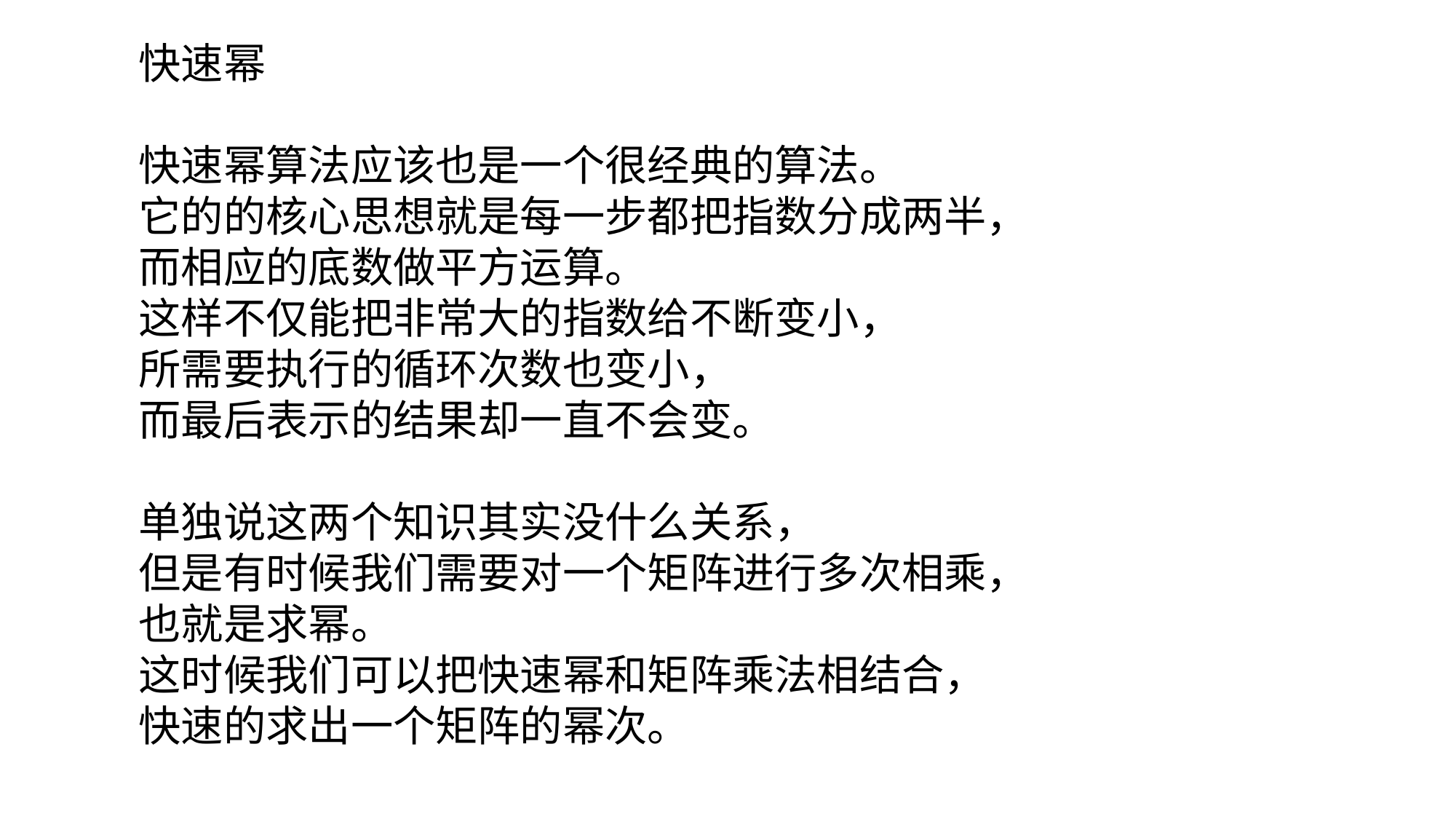

快速幂

快速幂算法应该也是一个很经典的算法。
它的的核心思想就是每一步都把指数分成两半，
而相应的底数做平方运算。
这样不仅能把非常大的指数给不断变小，
所需要执行的循环次数也变小，
而最后表示的结果却一直不会变。

单独说这两个知识其实没什么关系，
但是有时候我们需要对一个矩阵进行多次相乘，
也就是求幂。
这时候我们可以把快速幂和矩阵乘法相结合，
快速的求出一个矩阵的幂次。